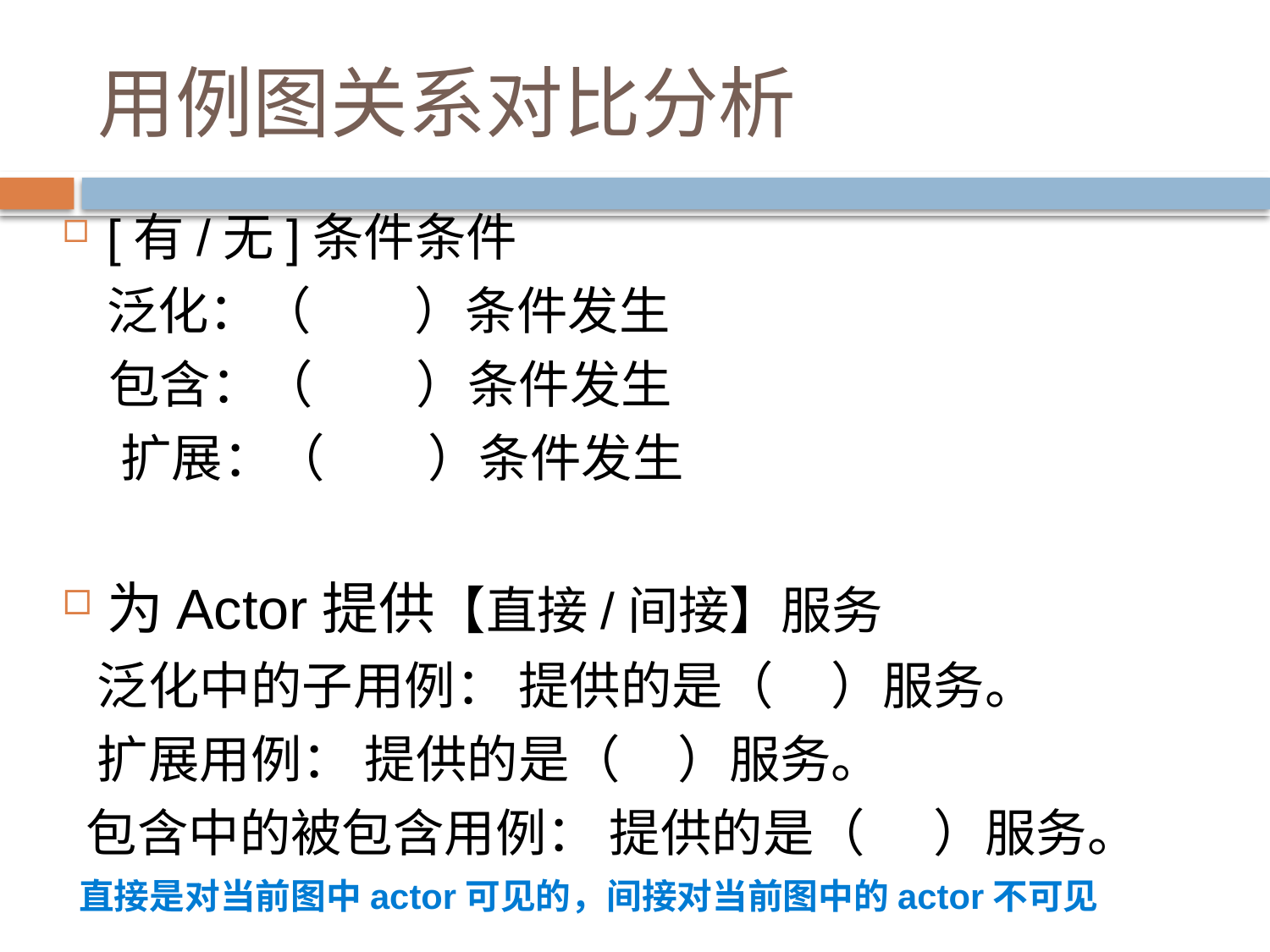

# 用例图关系对比分析
[有/无]条件条件
	泛化：（         ）条件发生
   包含：（         ）条件发生
    扩展：（         ）条件发生

为Actor提供【直接/间接】服务
  泛化中的子用例： 提供的是（     ）服务。
  扩展用例： 提供的是（     ）服务。
 包含中的被包含用例： 提供的是（      ）服务。
 直接是对当前图中actor可见的，间接对当前图中的actor不可见